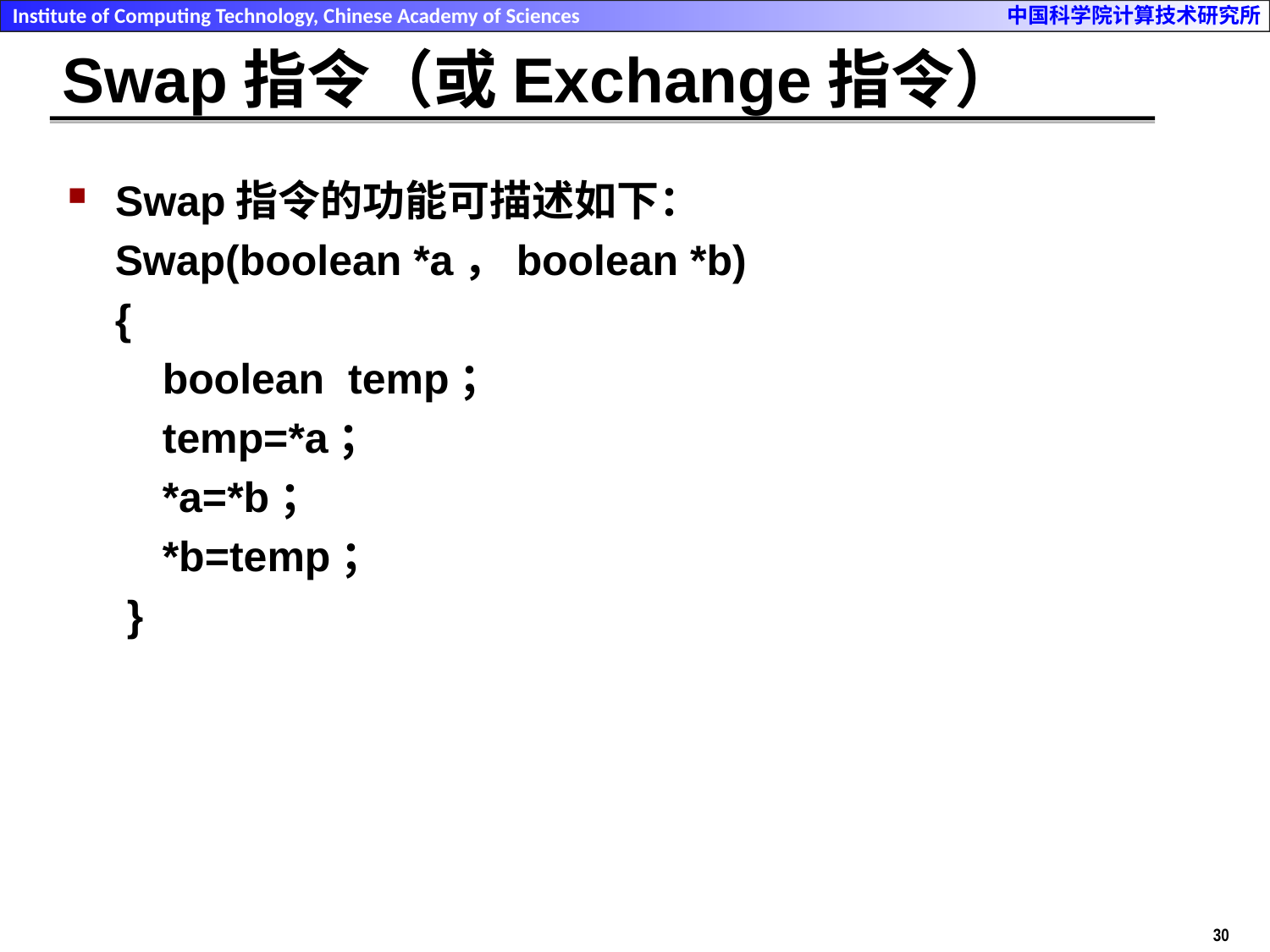

# Swap指令（或Exchange指令）
Swap指令的功能可描述如下：
    Swap(boolean *a，boolean *b)
    {
        boolean  temp；
        temp=*a；
        *a=*b；
        *b=temp；
     }